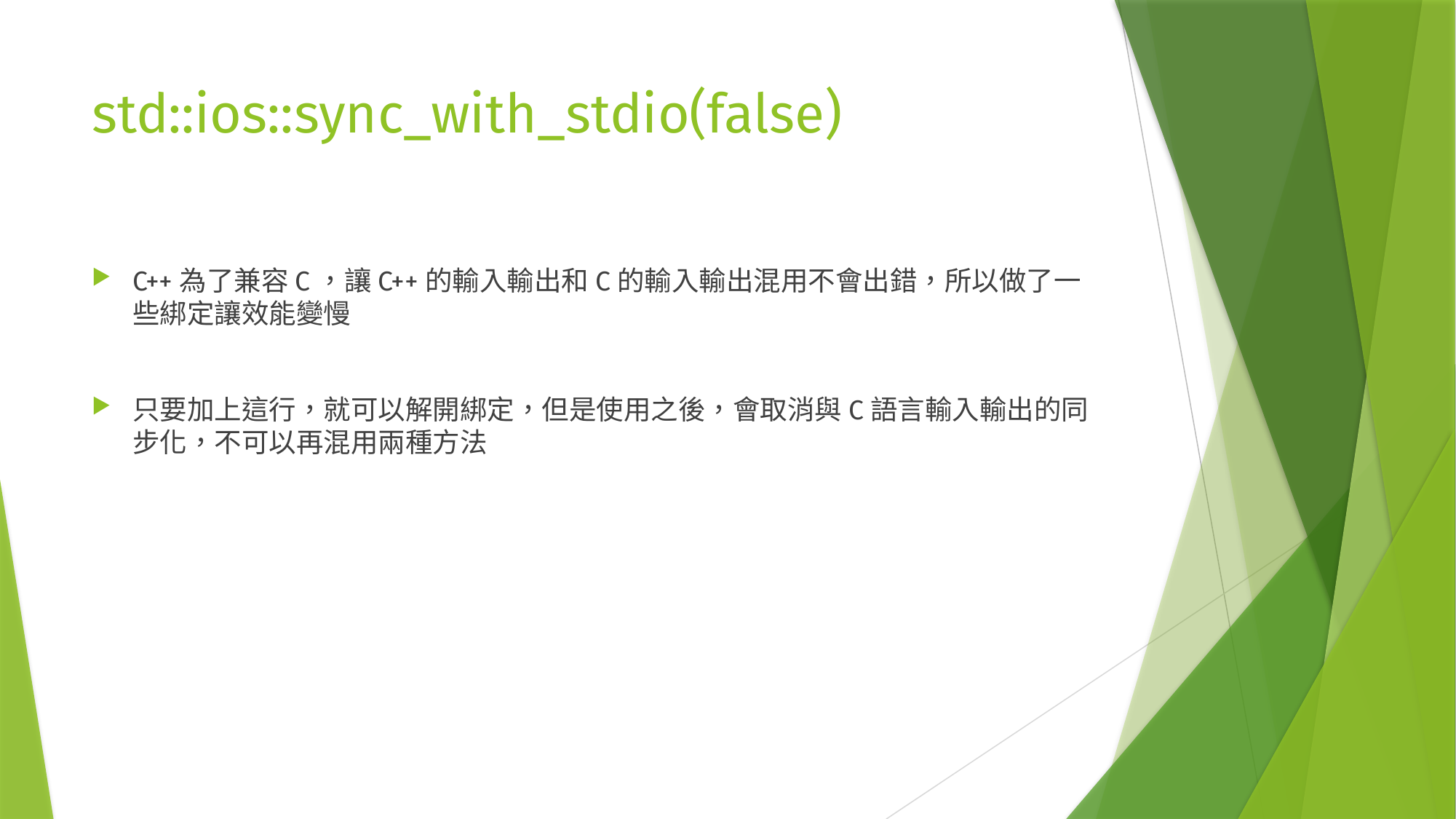

# std::ios::sync_with_stdio(false)
C++為了兼容C，讓C++的輸入輸出和C的輸入輸出混用不會出錯，所以做了一些綁定讓效能變慢

只要加上這行，就可以解開綁定，但是使用之後，會取消與C語言輸入輸出的同步化，不可以再混用兩種方法